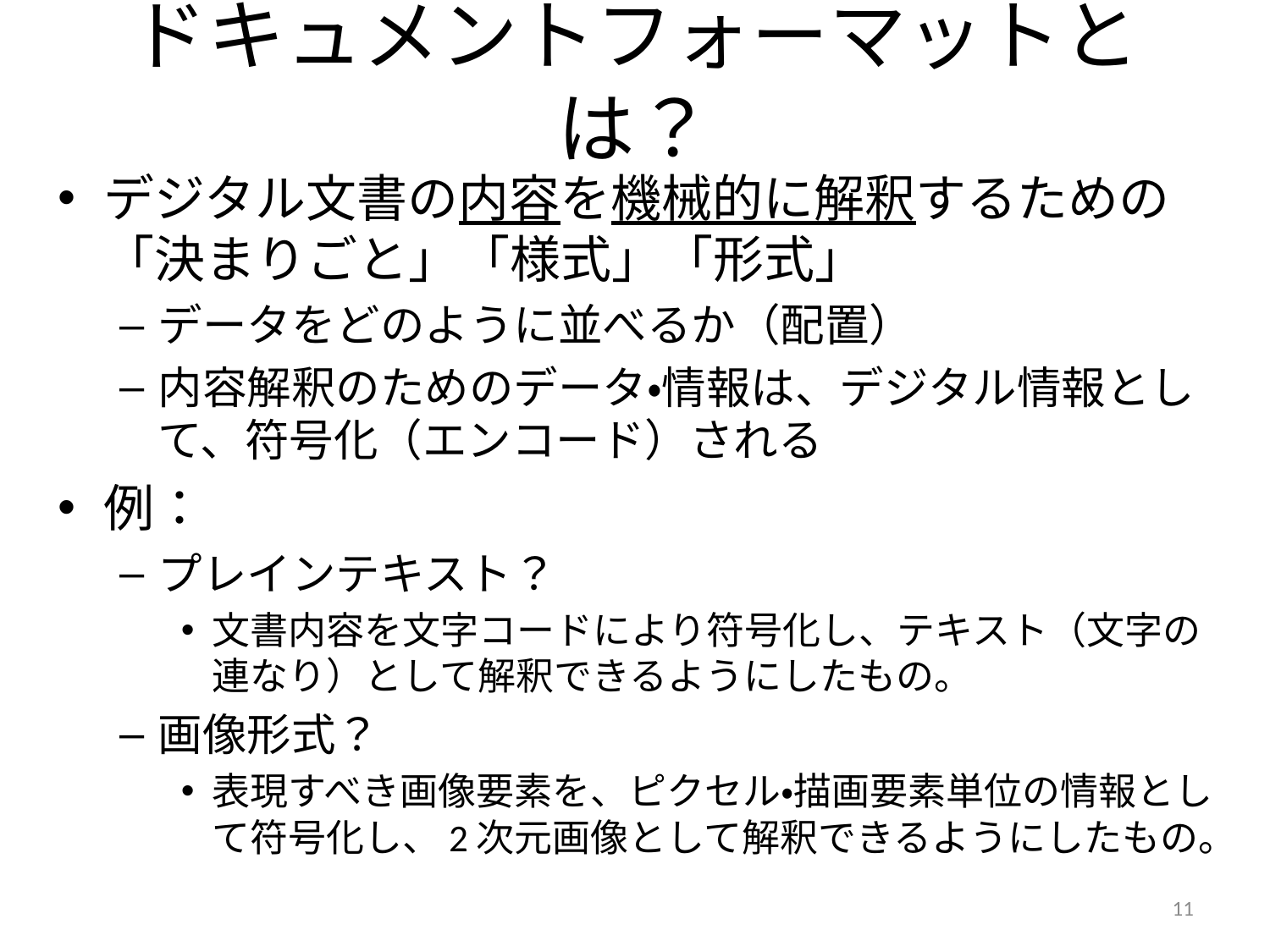

# ドキュメントフォーマットとは？
デジタル文書の内容を機械的に解釈するための「決まりごと」「様式」「形式」
データをどのように並べるか（配置）
内容解釈のためのデータ・情報は、デジタル情報として、符号化（エンコード）される
例：
プレインテキスト？
文書内容を文字コードにより符号化し、テキスト（文字の連なり）として解釈できるようにしたもの。
画像形式？
表現すべき画像要素を、ピクセル・描画要素単位の情報として符号化し、2次元画像として解釈できるようにしたもの。

11